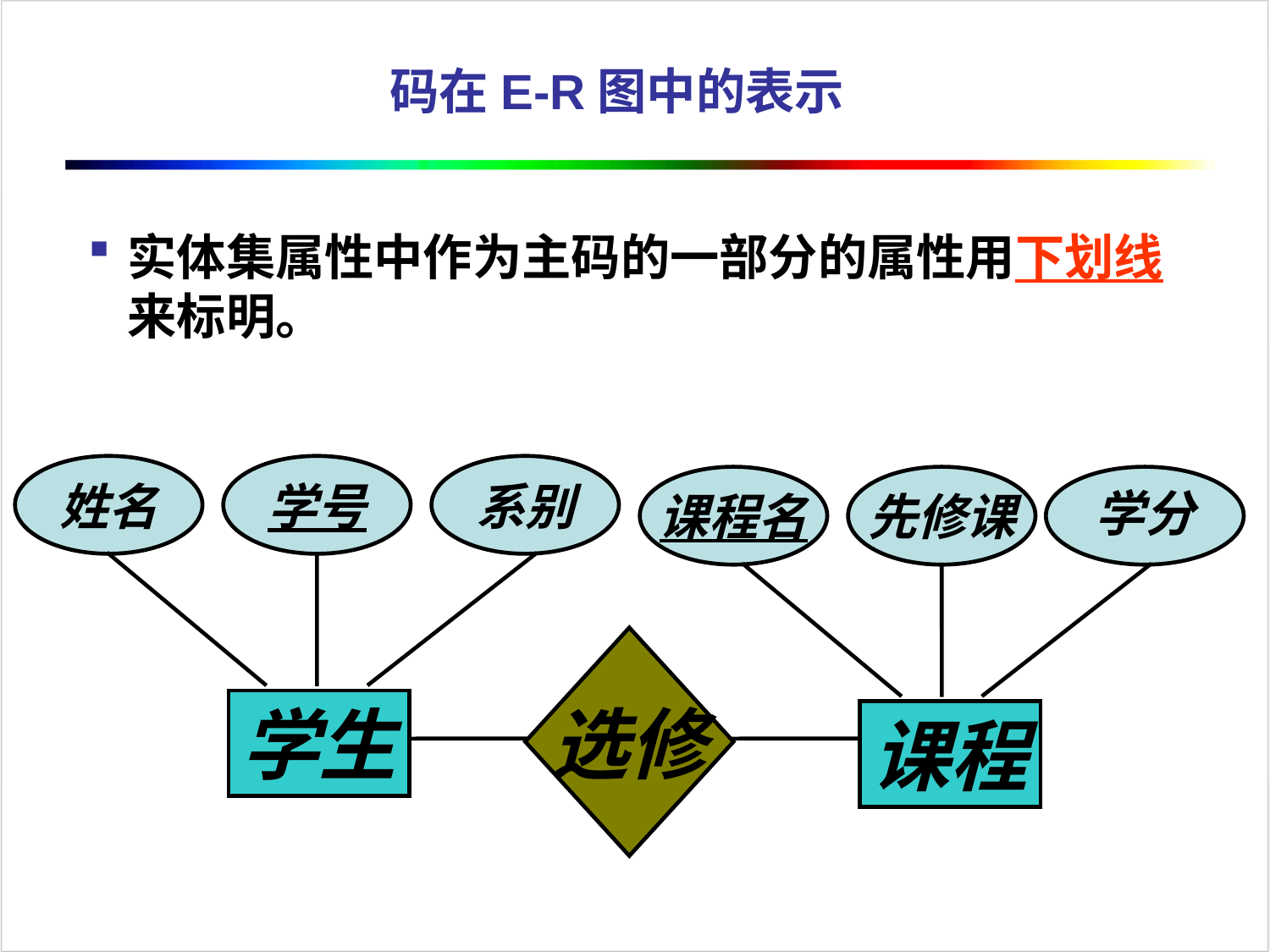

码在E-R图中的表示
实体集属性中作为主码的一部分的属性用下划线来标明。
姓名
学号
系别
课程名
先修课
学分

选修
学生
课程